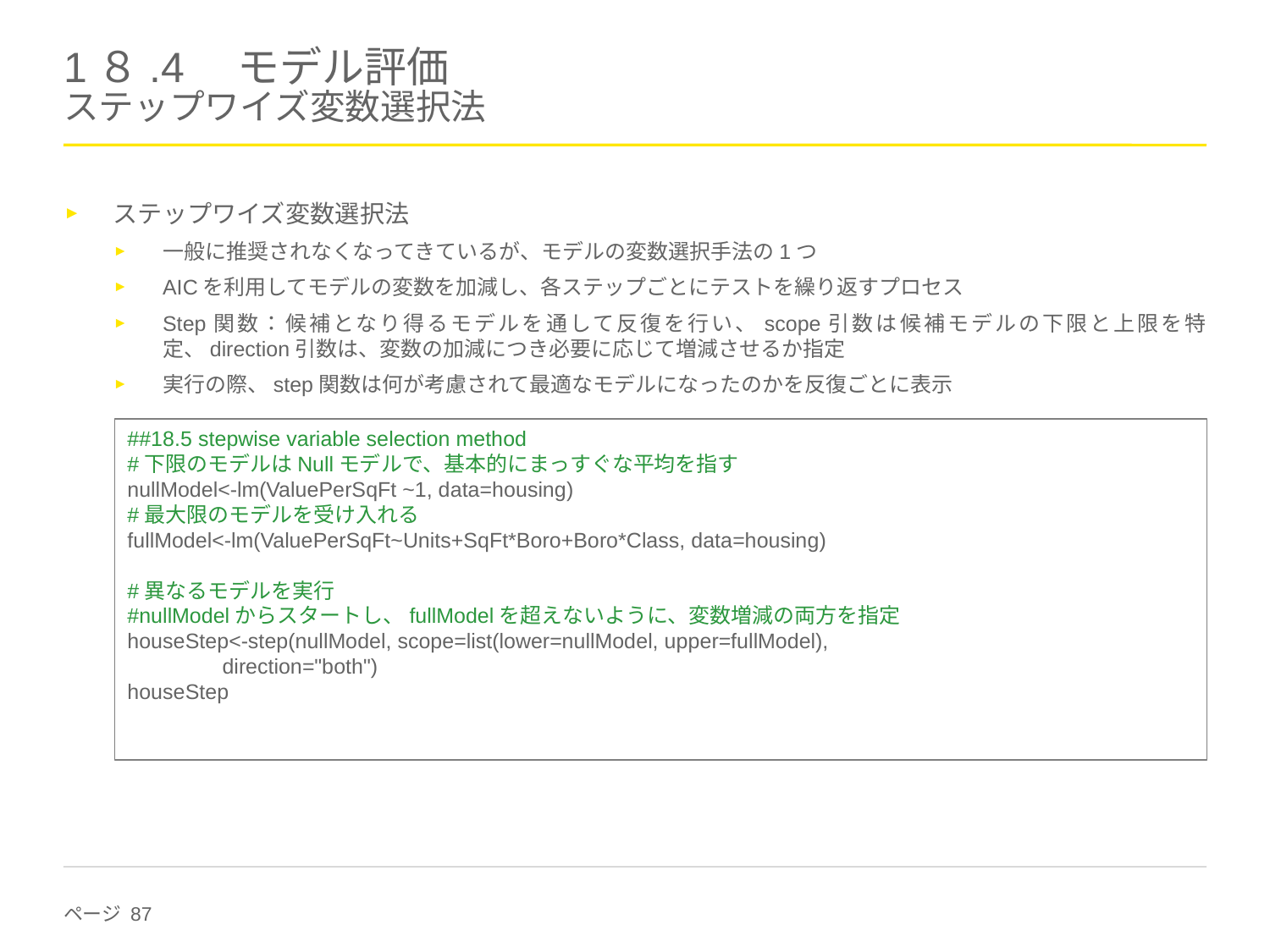

# 1８.4　モデル評価 ステップワイズ変数選択法
ステップワイズ変数選択法
一般に推奨されなくなってきているが、モデルの変数選択手法の1つ
AICを利用してモデルの変数を加減し、各ステップごとにテストを繰り返すプロセス
Step関数：候補となり得るモデルを通して反復を行い、scope引数は候補モデルの下限と上限を特定、direction引数は、変数の加減につき必要に応じて増減させるか指定
実行の際、step関数は何が考慮されて最適なモデルになったのかを反復ごとに表示
##18.5 stepwise variable selection method
#下限のモデルはNullモデルで、基本的にまっすぐな平均を指す
nullModel<-lm(ValuePerSqFt ~1, data=housing)
#最大限のモデルを受け入れる
fullModel<-lm(ValuePerSqFt~Units+SqFt*Boro+Boro*Class, data=housing)

#異なるモデルを実行
#nullModelからスタートし、fullModelを超えないように、変数増減の両方を指定
houseStep<-step(nullModel, scope=list(lower=nullModel, upper=fullModel),
                direction="both")
houseStep